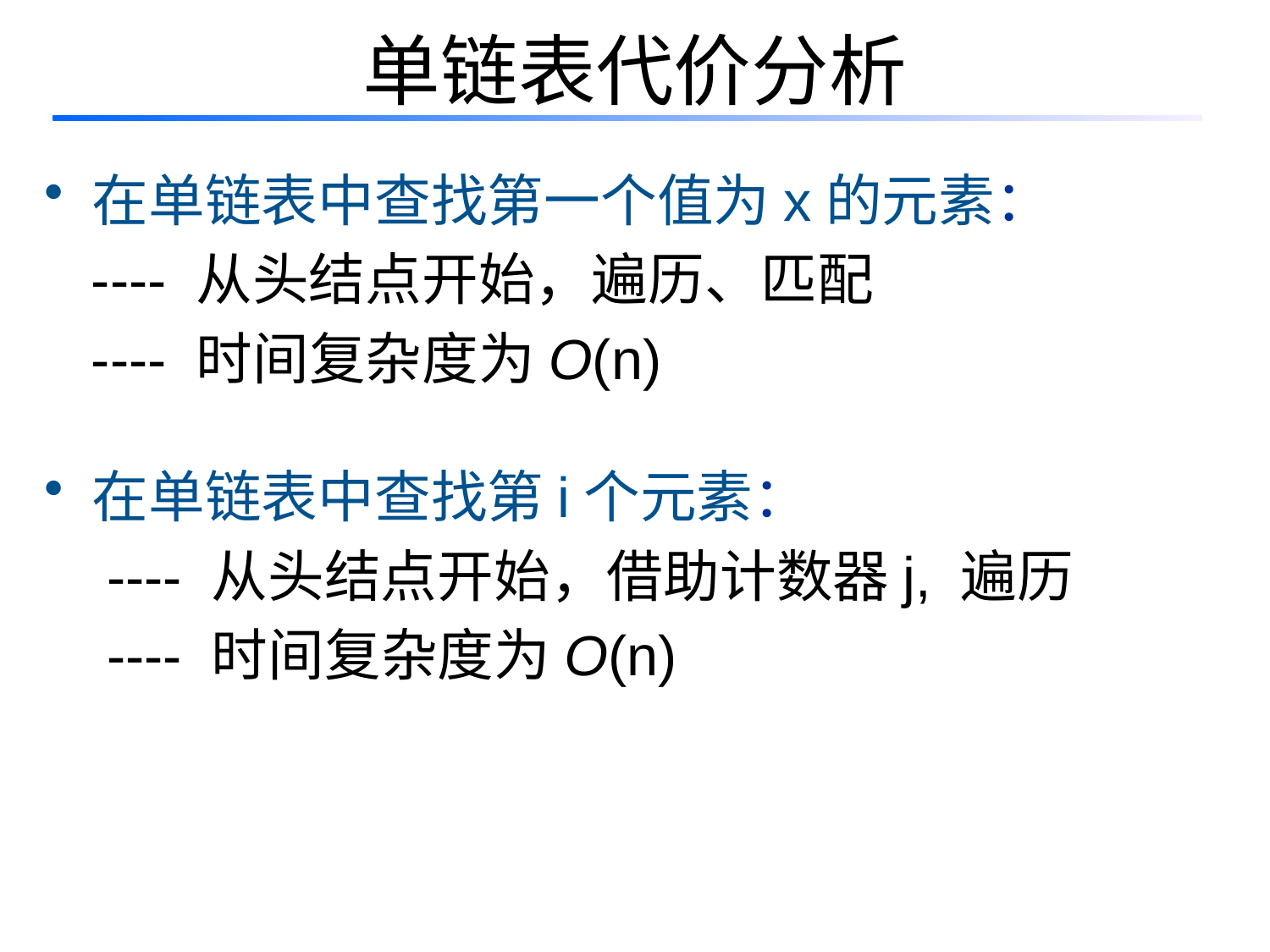

# 单链表代价分析

在单链表中查找第一个值为x的元素：
   ---- 从头结点开始，遍历、匹配
   ---- 时间复杂度为O(n)
在单链表中查找第i个元素：
    ---- 从头结点开始，借助计数器j, 遍历
    ---- 时间复杂度为O(n)